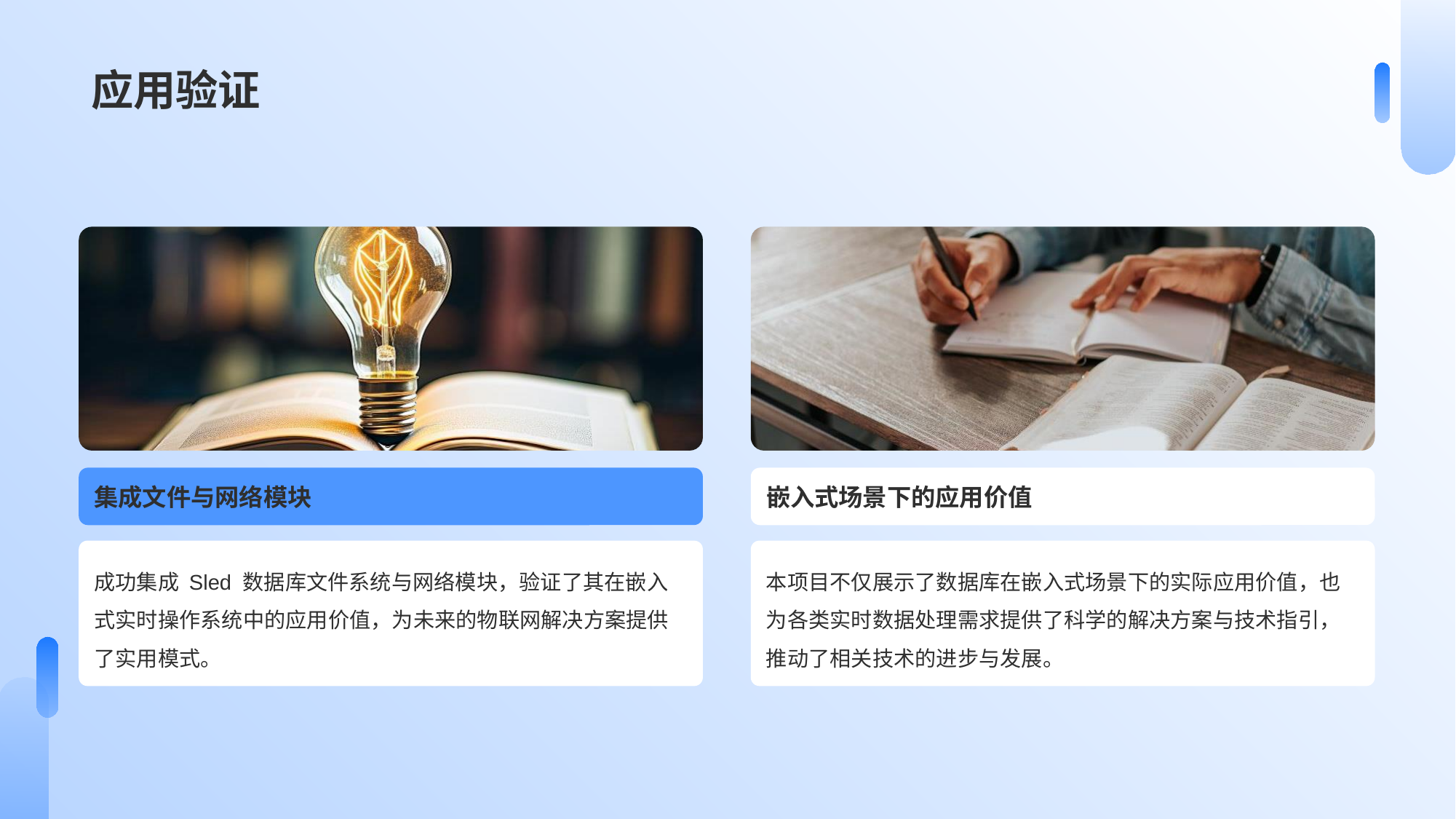

# 应用验证

集成文件与网络模块
嵌入式场景下的应用价值
成功集成 Sled 数据库文件系统与网络模块，验证了其在嵌入式实时操作系统中的应用价值，为未来的物联网解决方案提供了实用模式。
本项目不仅展示了数据库在嵌入式场景下的实际应用价值，也为各类实时数据处理需求提供了科学的解决方案与技术指引，推动了相关技术的进步与发展。